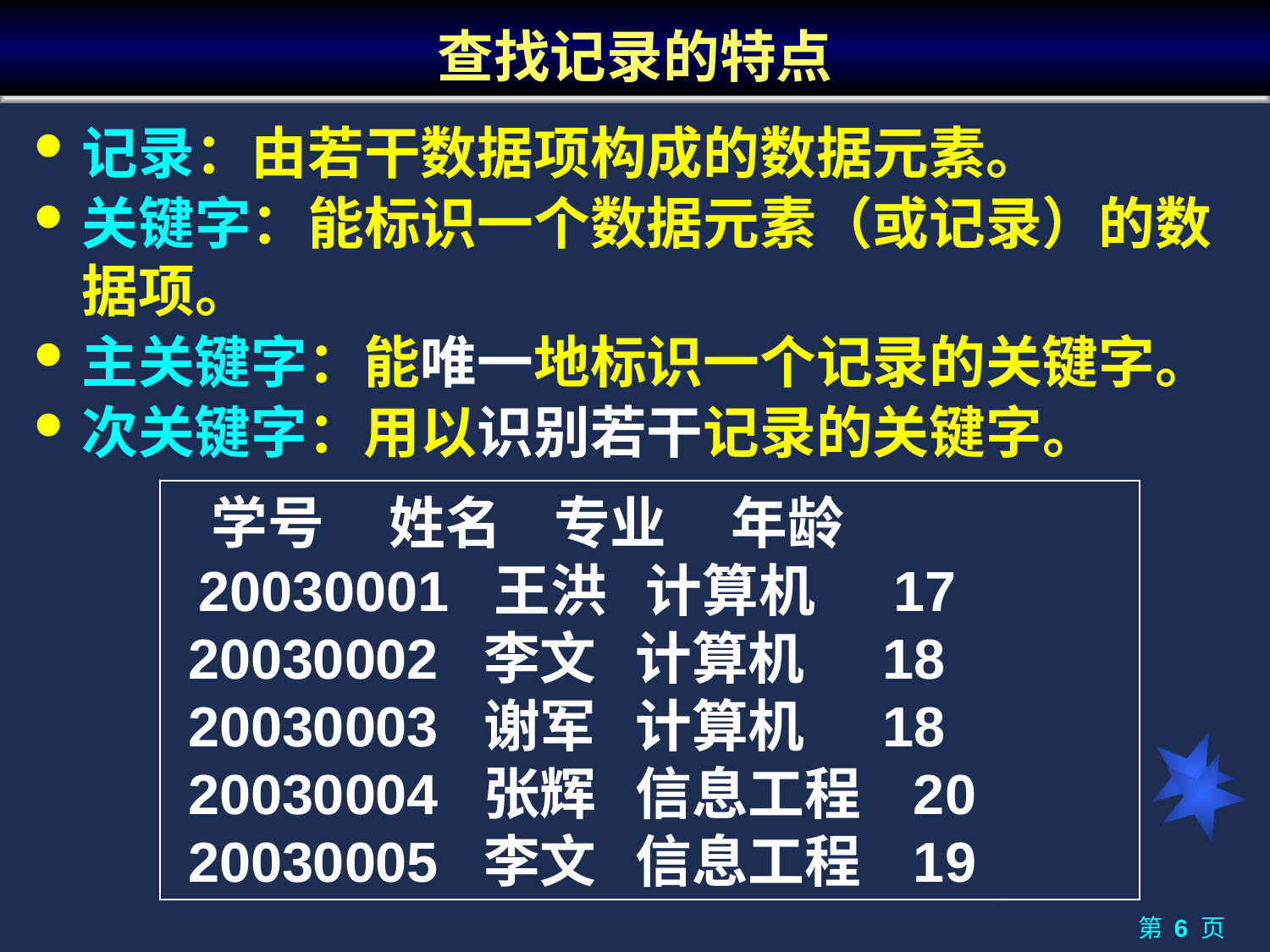

# 查找记录的特点
记录：由若干数据项构成的数据元素。
关键字：能标识一个数据元素（或记录）的数据项。
主关键字：能唯一地标识一个记录的关键字。
次关键字：用以识别若干记录的关键字。
  学号     姓名    专业     年龄
 20030001  王洪   计算机     17
 20030002  李文   计算机     18
 20030003  谢军   计算机     18
 20030004  张辉   信息工程   20
 20030005  李文   信息工程   19
第 6 页